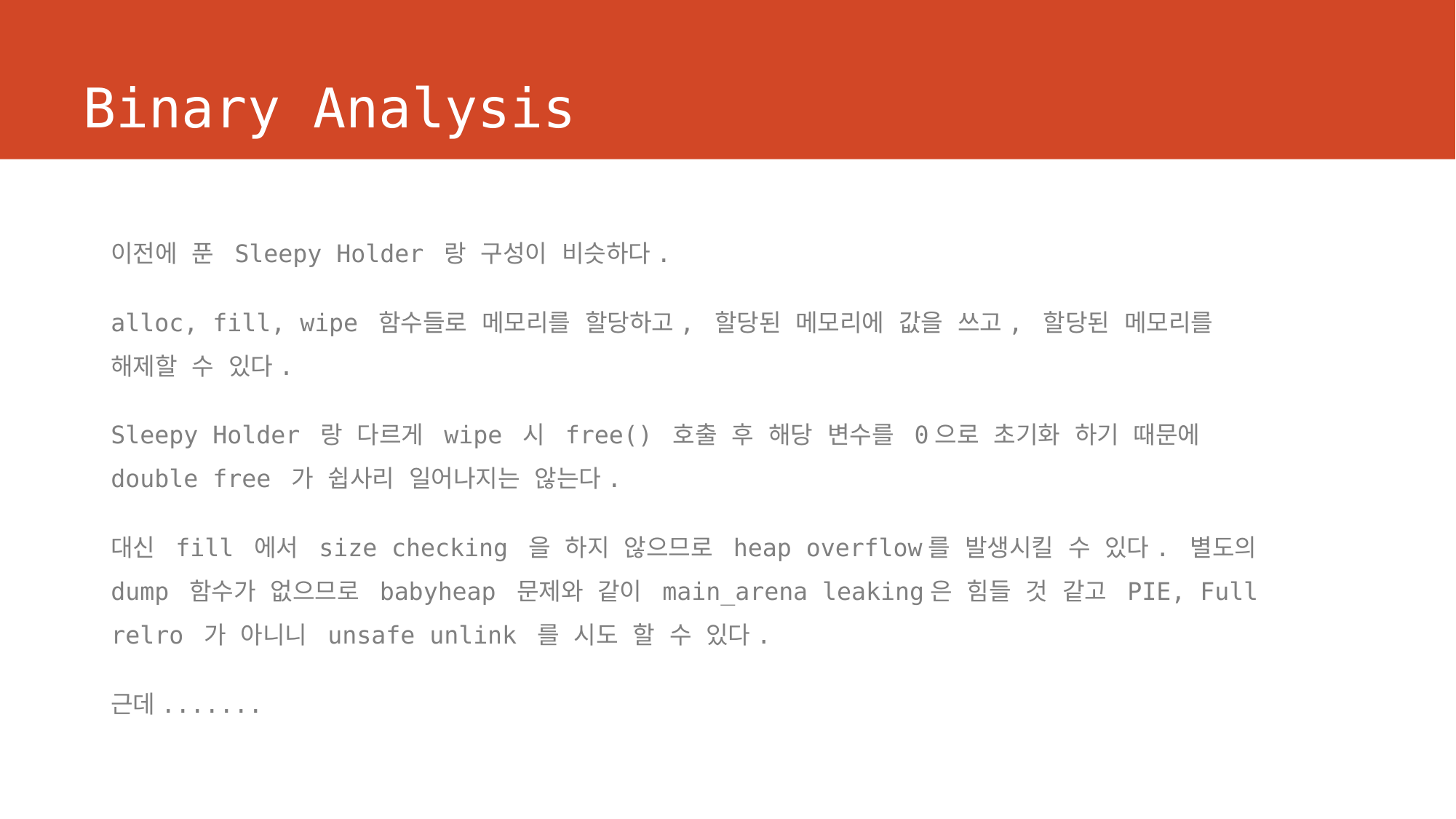

# Binary Analysis
이전에 푼 Sleepy Holder 랑 구성이 비슷하다.
alloc, fill, wipe 함수들로 메모리를 할당하고, 할당된 메모리에 값을 쓰고, 할당된 메모리를 해제할 수 있다.
Sleepy Holder 랑 다르게 wipe 시 free() 호출 후 해당 변수를 0으로 초기화 하기 때문에 double free 가 쉽사리 일어나지는 않는다.
대신 fill 에서 size checking 을 하지 않으므로 heap overflow를 발생시킬 수 있다. 별도의 dump 함수가 없으므로 babyheap 문제와 같이 main_arena leaking은 힘들 것 같고 PIE, Full relro 가 아니니 unsafe unlink 를 시도 할 수 있다.
근데.......